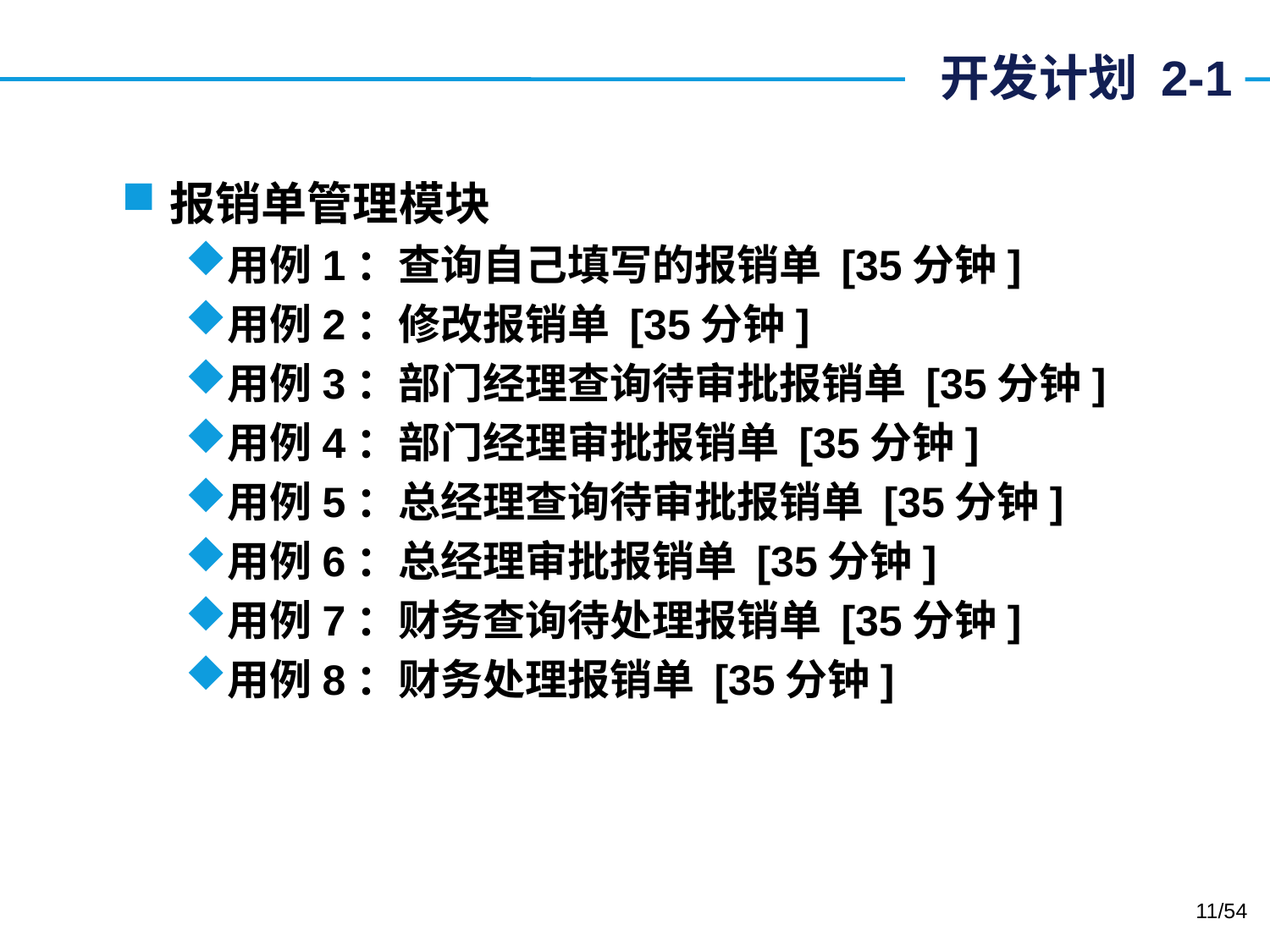

# 开发计划 2-1
报销单管理模块
用例1：查询自己填写的报销单 [35分钟]
用例2：修改报销单 [35分钟]
用例3：部门经理查询待审批报销单 [35分钟]
用例4：部门经理审批报销单 [35分钟]
用例5：总经理查询待审批报销单 [35分钟]
用例6：总经理审批报销单 [35分钟]
用例7：财务查询待处理报销单 [35分钟]
用例8：财务处理报销单 [35分钟]
11/54